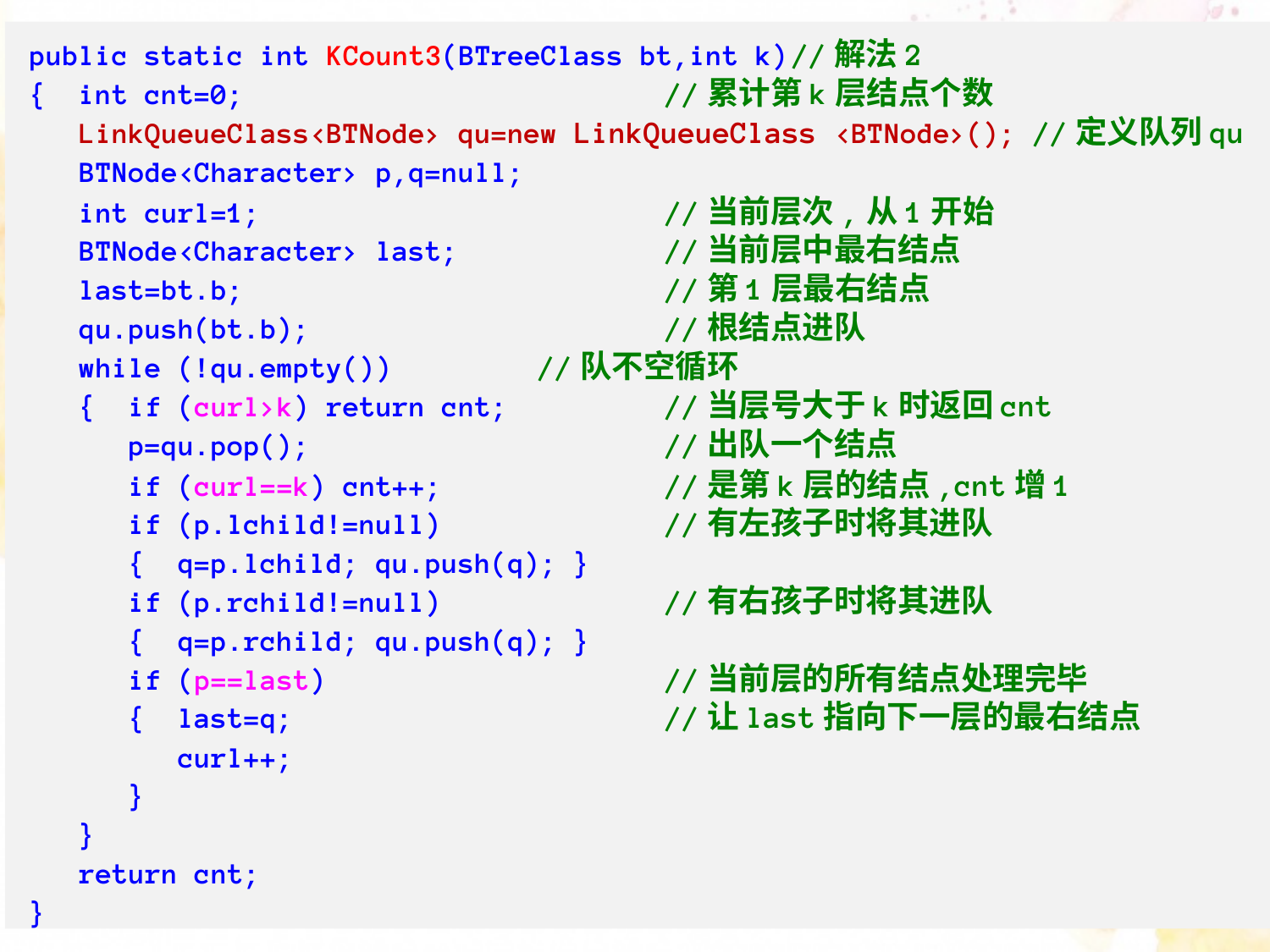

public static int KCount3(BTreeClass bt,int k)	//解法2
{  int cnt=0;				//累计第k层结点个数
   LinkQueueClass<BTNode> qu=new LinkQueueClass <BTNode>(); //定义队列qu
   BTNode<Character> p,q=null;
   int curl=1;				//当前层次,从1开始
   BTNode<Character> last;		//当前层中最右结点
   last=bt.b;				//第1层最右结点
   qu.push(bt.b);			//根结点进队
   while (!qu.empty())		//队不空循环
   {  if (curl>k) return cnt;		//当层号大于k时返回cnt
      p=qu.pop();			//出队一个结点
      if (curl==k) cnt++;		//是第k层的结点,cnt增1
      if (p.lchild!=null)		//有左孩子时将其进队
      {  q=p.lchild; qu.push(q); }
      if (p.rchild!=null)		//有右孩子时将其进队
      {  q=p.rchild; qu.push(q); }
      if (p==last)			//当前层的所有结点处理完毕
      {  last=q;			//让last指向下一层的最右结点
         curl++;
      }
   }
   return cnt;
}